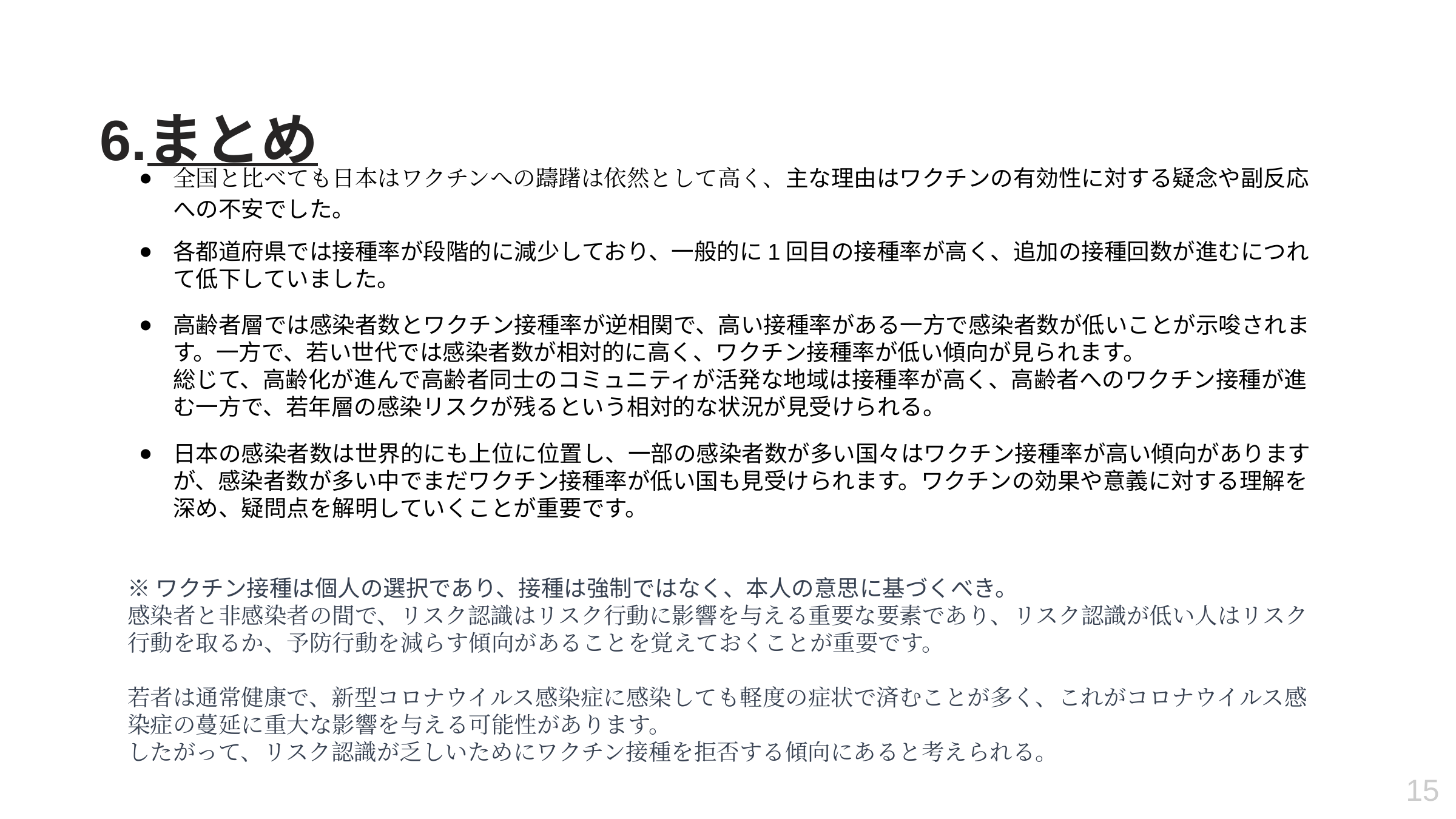

まとめ
全国と比べても日本はワクチンへの躊躇は依然として高く、主な理由はワクチンの有効性に対する疑念や副反応への不安でした。
各都道府県では接種率が段階的に減少しており、一般的に1回目の接種率が高く、追加の接種回数が進むにつれて低下していました。
高齢者層では感染者数とワクチン接種率が逆相関で、高い接種率がある一方で感染者数が低いことが示唆されます。一方で、若い世代では感染者数が相対的に高く、ワクチン接種率が低い傾向が見られます。
総じて、高齢化が進んで高齢者同士のコミュニティが活発な地域は接種率が高く、高齢者へのワクチン接種が進む一方で、若年層の感染リスクが残るという相対的な状況が見受けられる。
日本の感染者数は世界的にも上位に位置し、一部の感染者数が多い国々はワクチン接種率が高い傾向がありますが、感染者数が多い中でまだワクチン接種率が低い国も見受けられます。ワクチンの効果や意義に対する理解を深め、疑問点を解明していくことが重要です。
※ワクチン接種は個人の選択であり、接種は強制ではなく、本人の意思に基づくべき。
感染者と非感染者の間で、リスク認識はリスク行動に影響を与える重要な要素であり、リスク認識が低い人はリスク行動を取るか、予防行動を減らす傾向があることを覚えておくことが重要です。

若者は通常健康で、新型コロナウイルス感染症に感染しても軽度の症状で済むことが多く、これがコロナウイルス感染症の蔓延に重大な影響を与える可能性があります。
したがって、リスク認識が乏しいためにワクチン接種を拒否する傾向にあると考えられる。
15